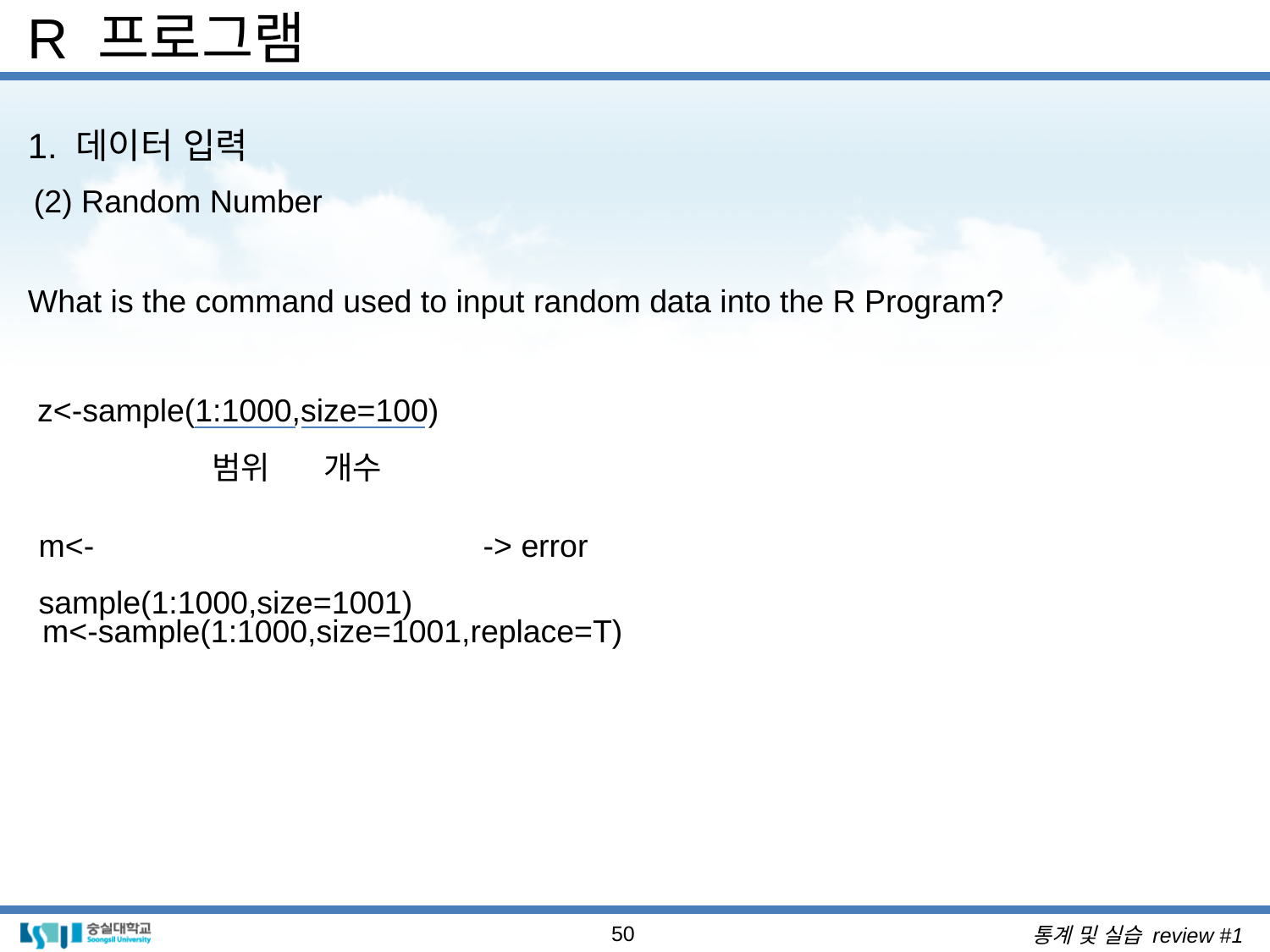

# R 프로그램
1. 데이터 입력
(2) Random Number
What is the command used to input random data into the R Program?
z<-sample(1:1000,size=100)
범위      개수
m<-sample(1:1000,size=1001)
-> error
m<-sample(1:1000,size=1001,replace=T)
50